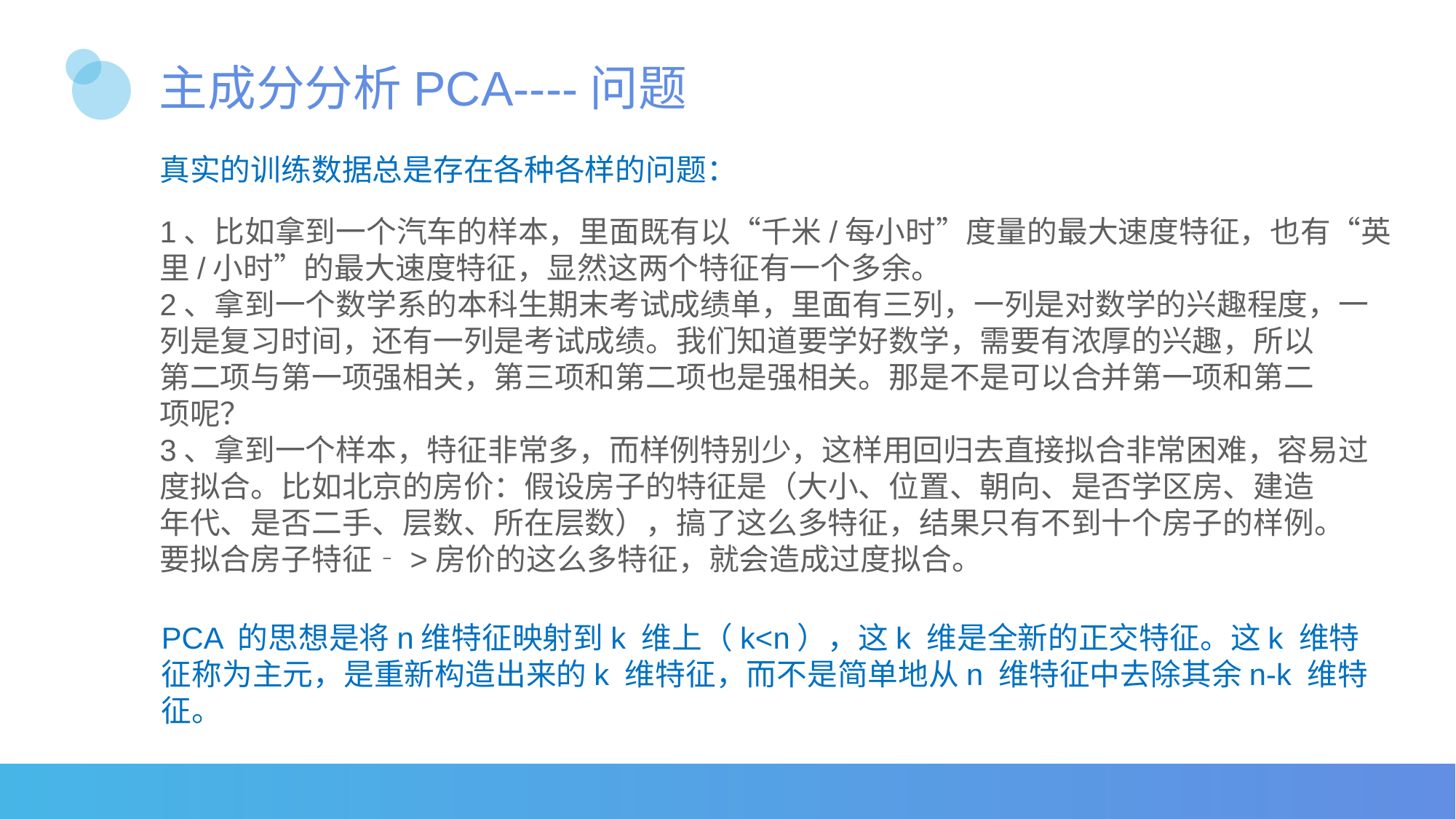

# 主成分分析PCA----问题
真实的训练数据总是存在各种各样的问题：
1、比如拿到一个汽车的样本，里面既有以“千米/每小时”度量的最大速度特征，也有“英
里/小时”的最大速度特征，显然这两个特征有一个多余。
2、拿到一个数学系的本科生期末考试成绩单，里面有三列，一列是对数学的兴趣程度，一
列是复习时间，还有一列是考试成绩。我们知道要学好数学，需要有浓厚的兴趣，所以
第二项与第一项强相关，第三项和第二项也是强相关。那是不是可以合并第一项和第二
项呢？
3、拿到一个样本，特征非常多，而样例特别少，这样用回归去直接拟合非常困难，容易过
度拟合。比如北京的房价：假设房子的特征是（大小、位置、朝向、是否学区房、建造
年代、是否二手、层数、所在层数），搞了这么多特征，结果只有不到十个房子的样例。
要拟合房子特征‐>房价的这么多特征，就会造成过度拟合。
PCA 的思想是将n维特征映射到k 维上（k<n），这k 维是全新的正交特征。这k 维特征称为主元，是重新构造出来的k 维特征，而不是简单地从n 维特征中去除其余n‐k 维特征。